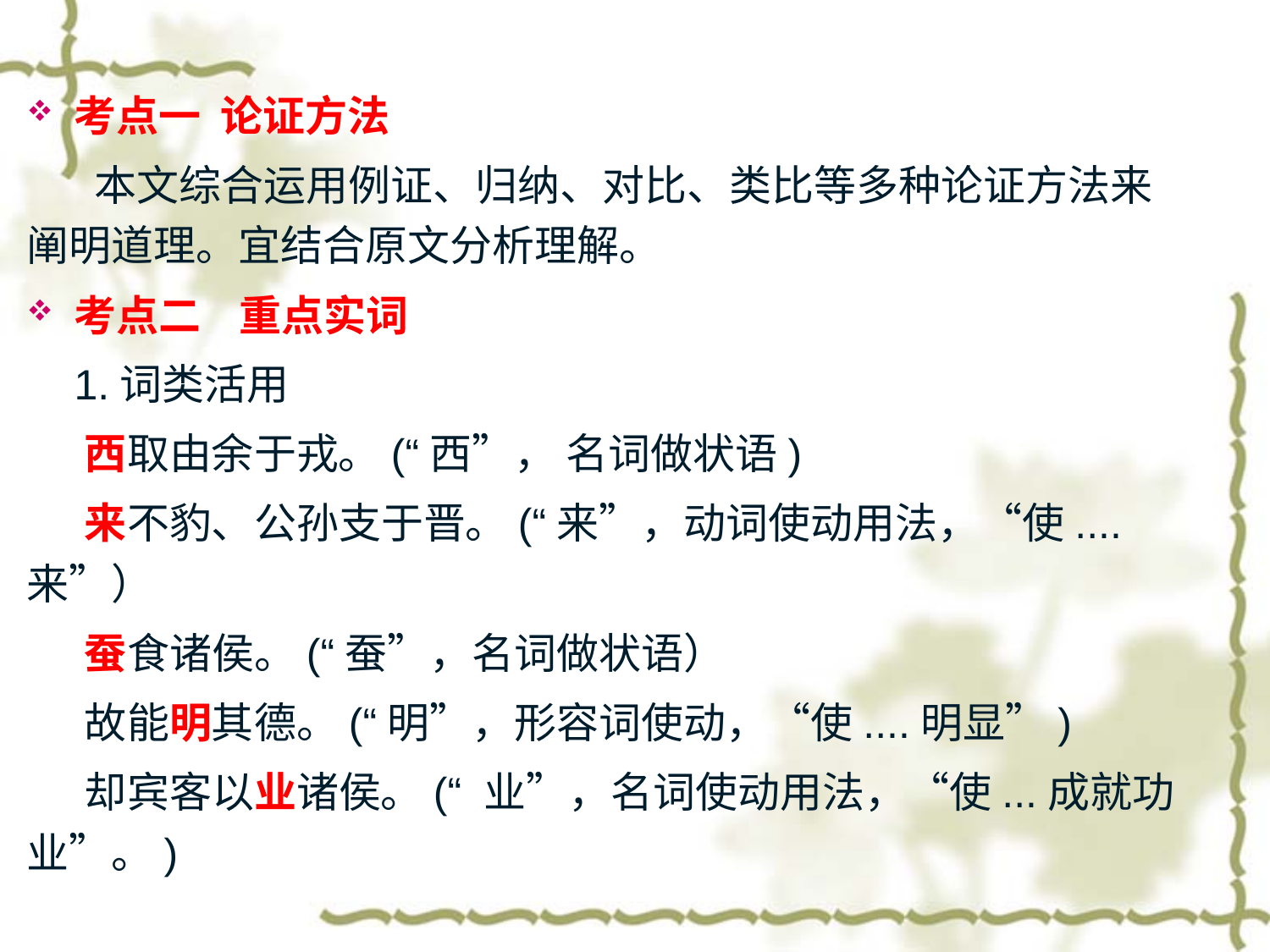

考点一  论证方法
      本文综合运用例证、归纳、对比、类比等多种论证方法来阐明道理。宜结合原文分析理解。
考点二    重点实词
    1.词类活用
     西取由余于戎。(“西”， 名词做状语)
     来不豹、公孙支于晋。(“来”，动词使动用法，“使....来”）
     蚕食诸侯。(“蚕”，名词做状语）
     故能明其德。(“明”，形容词使动，“使....明显”)
     却宾客以业诸侯。(“ 业”，名词使动用法，“使...成就功业”。)